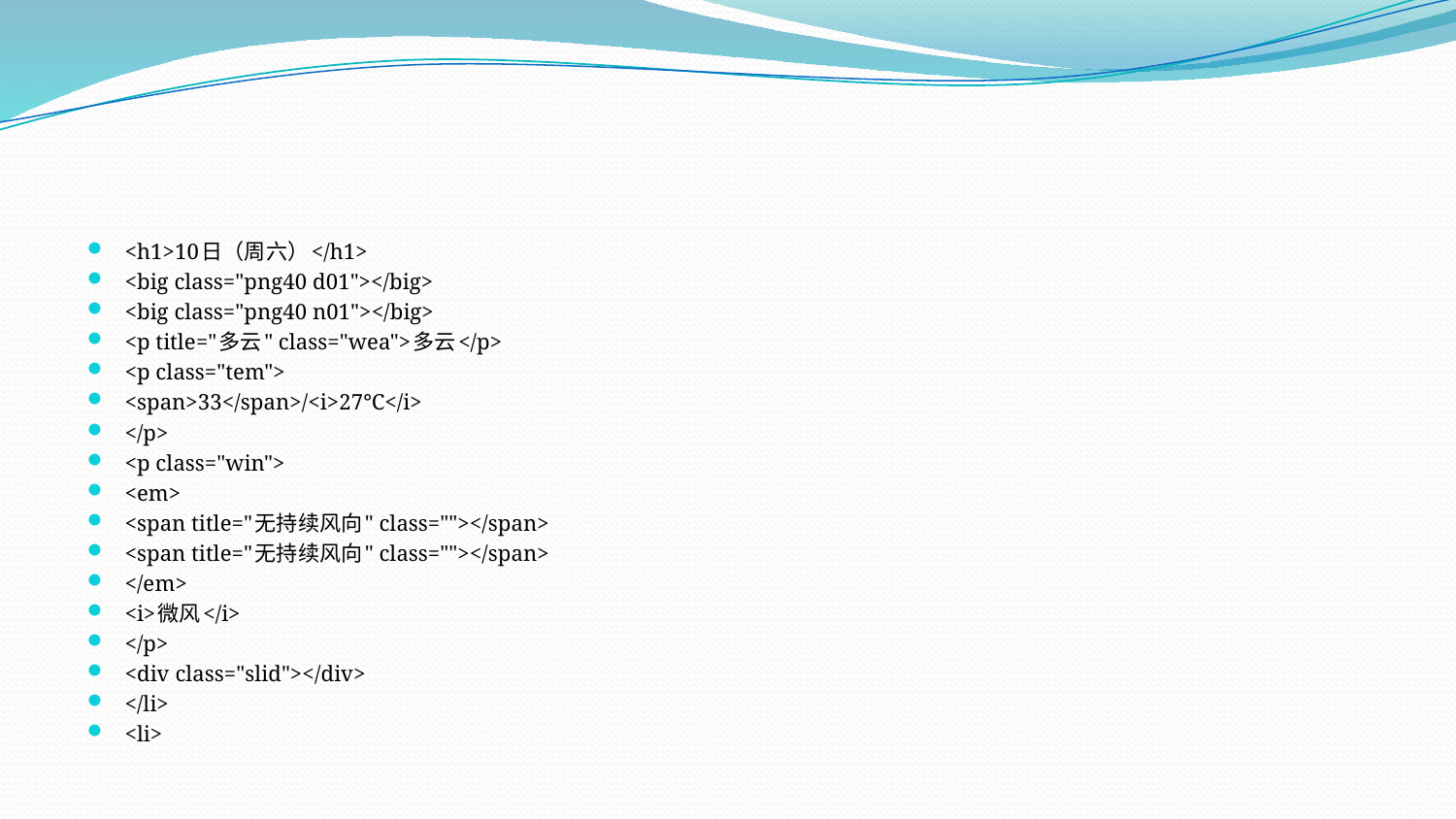

#
<h1>10日（周六）</h1>
<big class="png40 d01"></big>
<big class="png40 n01"></big>
<p title="多云" class="wea">多云</p>
<p class="tem">
<span>33</span>/<i>27℃</i>
</p>
<p class="win">
<em>
<span title="无持续风向" class=""></span>
<span title="无持续风向" class=""></span>
</em>
<i>微风</i>
</p>
<div class="slid"></div>
</li>
<li>